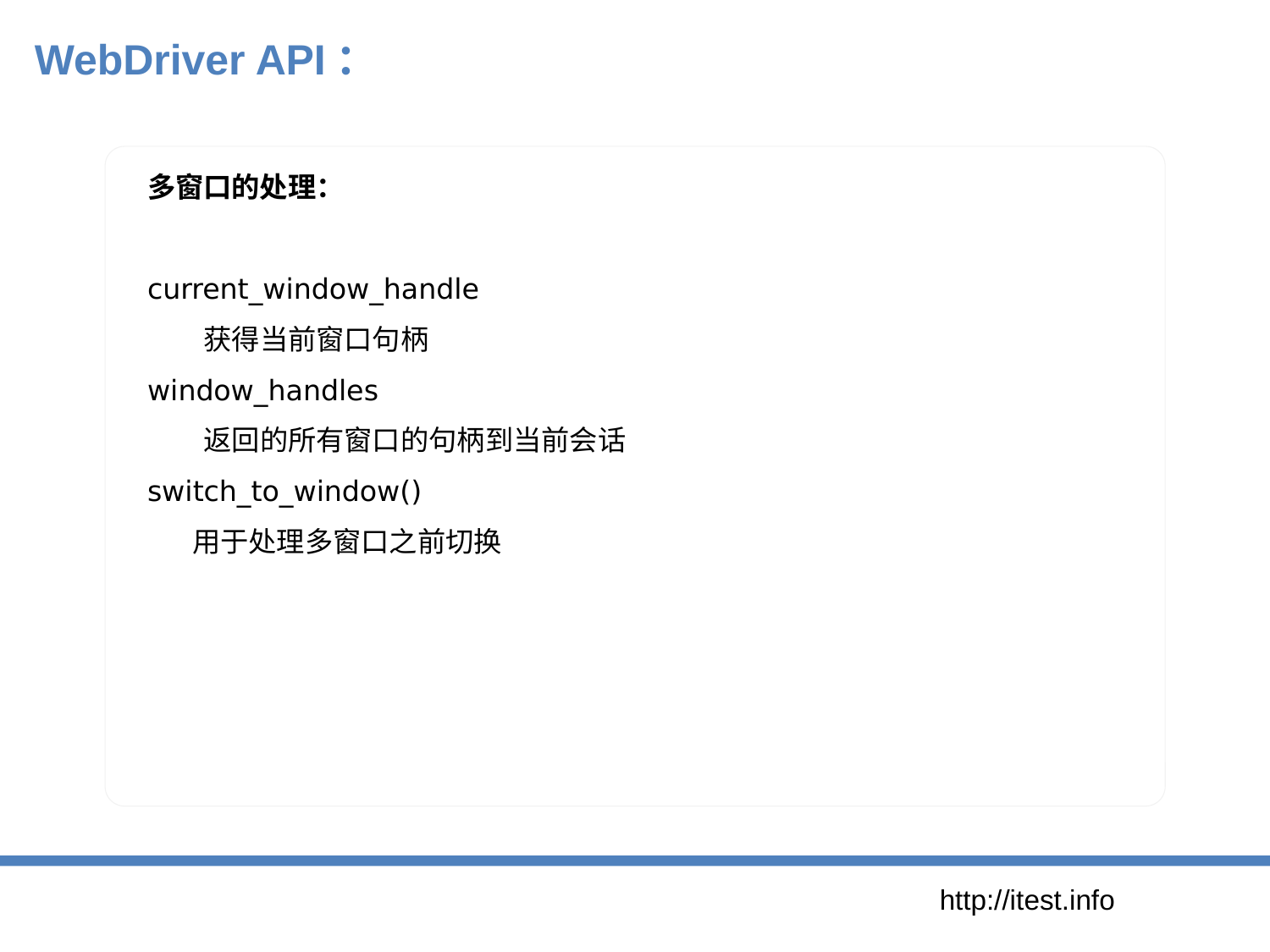

WebDriver API：

多窗口的处理：

current_window_handle
　　获得当前窗口句柄
window_handles
　　返回的所有窗口的句柄到当前会话
switch_to_window()
      用于处理多窗口之前切换

http://itest.info